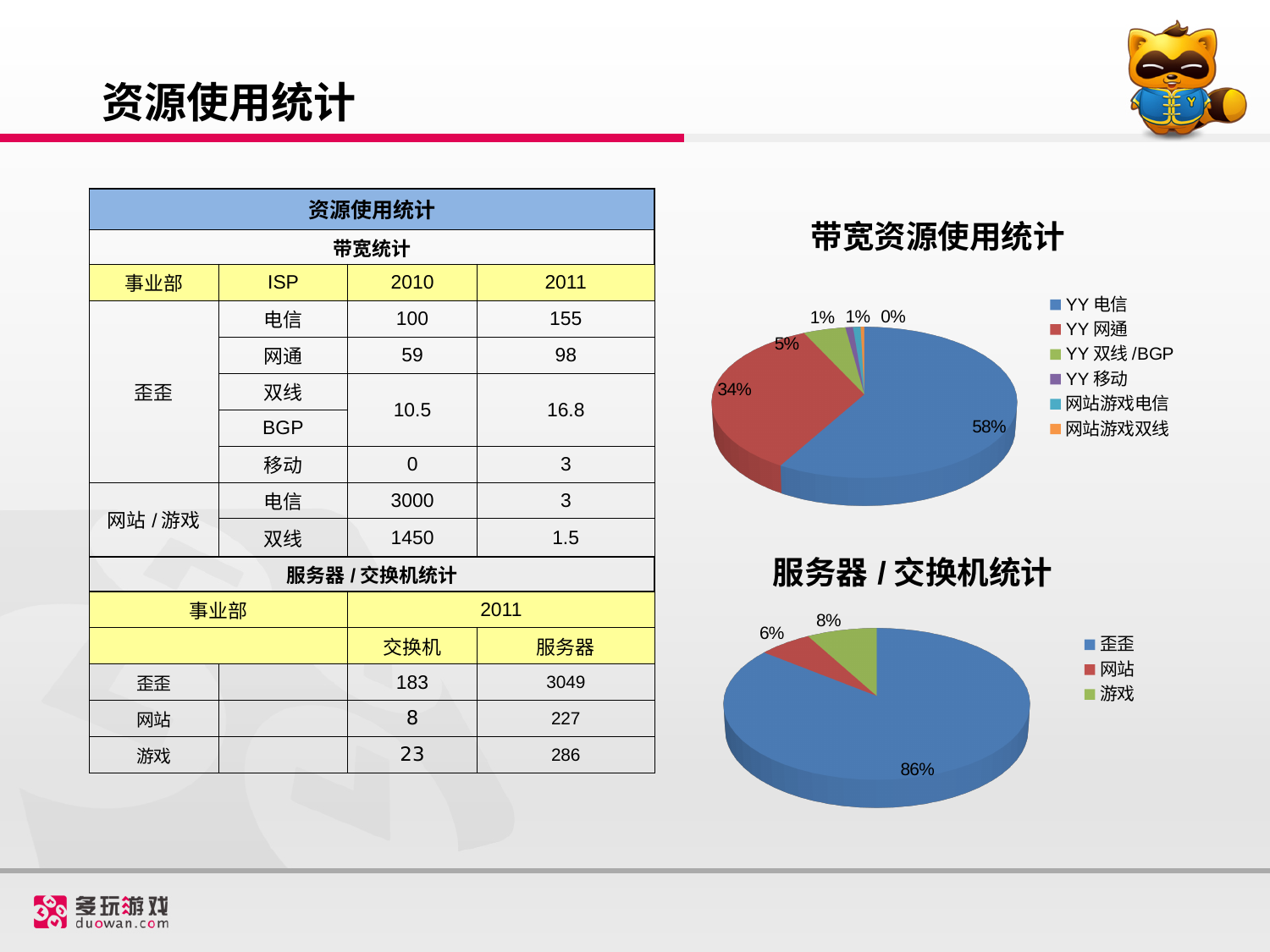

资源使用统计

[unsupported chart]

| 资源使用统计 |  |  |  |
| --- | --- | --- | --- |
| 带宽统计 |  |  |  |
| 事业部 | ISP | 2010 | 2011 |
| 歪歪 | 电信 | 100 | 155 |
|  | 网通 | 59 | 98 |
|  | 双线 | 10.5 | 16.8 |
|  | BGP |  |  |
|  | 移动 | 0 | 3 |
| 网站/游戏 | 电信 | 3000 | 3 |
|  | 双线 | 1450 | 1.5 |
| 服务器/交换机统计 |  |  |  |
| 事业部 |  | 2011 |  |
|  |  | 交换机 | 服务器 |
| 歪歪 |  | 183 | 3049 |
| 网站 |  | 8 | 227 |
| 游戏 |  | 23 | 286 |

[unsupported chart]